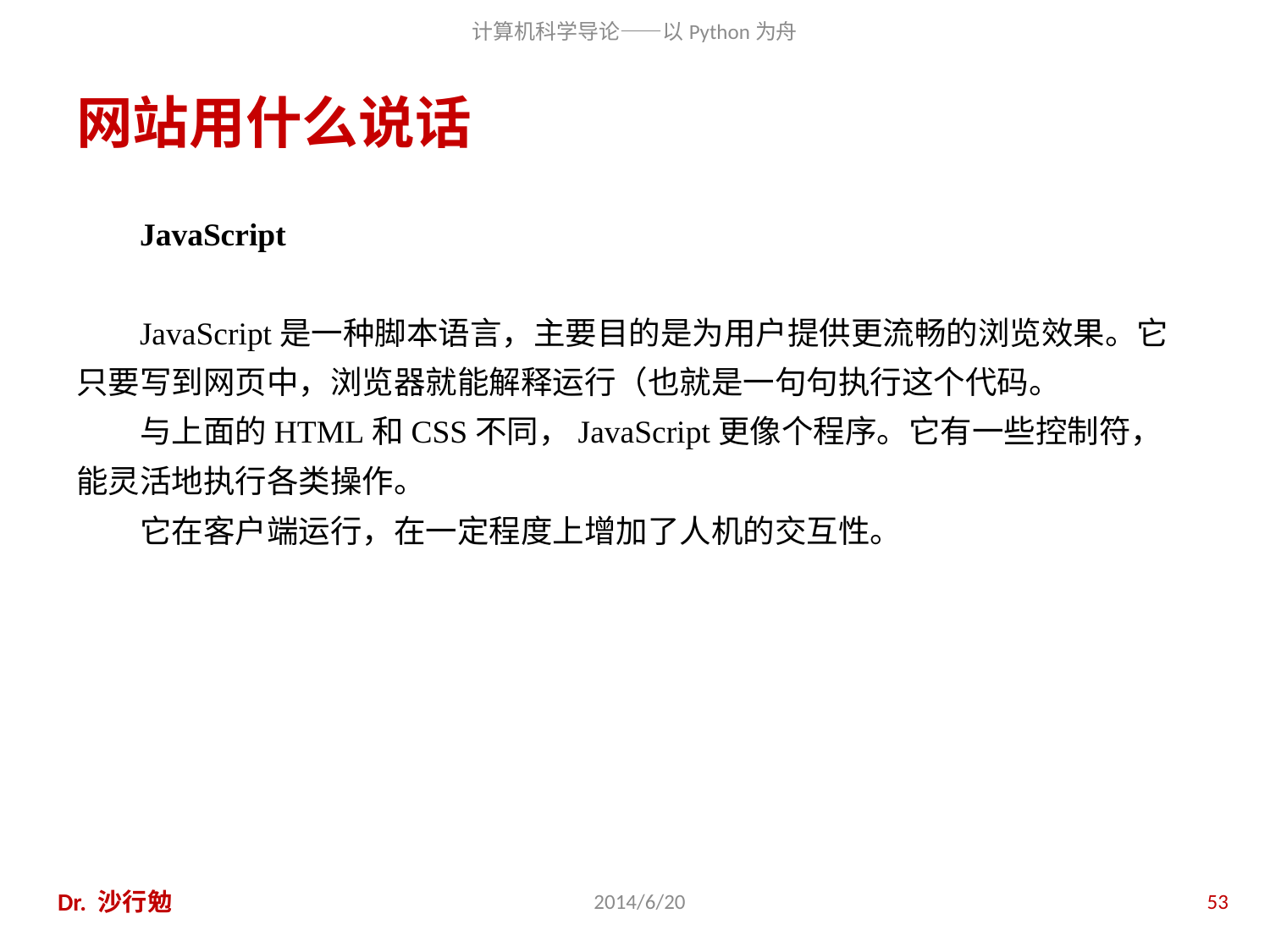

# 网站用什么说话
JavaScript

JavaScript是一种脚本语言，主要目的是为用户提供更流畅的浏览效果。它只要写到网页中，浏览器就能解释运行（也就是一句句执行这个代码。
与上面的HTML和CSS不同，JavaScript更像个程序。它有一些控制符，能灵活地执行各类操作。
它在客户端运行，在一定程度上增加了人机的交互性。

Dr. 沙行勉
2014/6/20
53